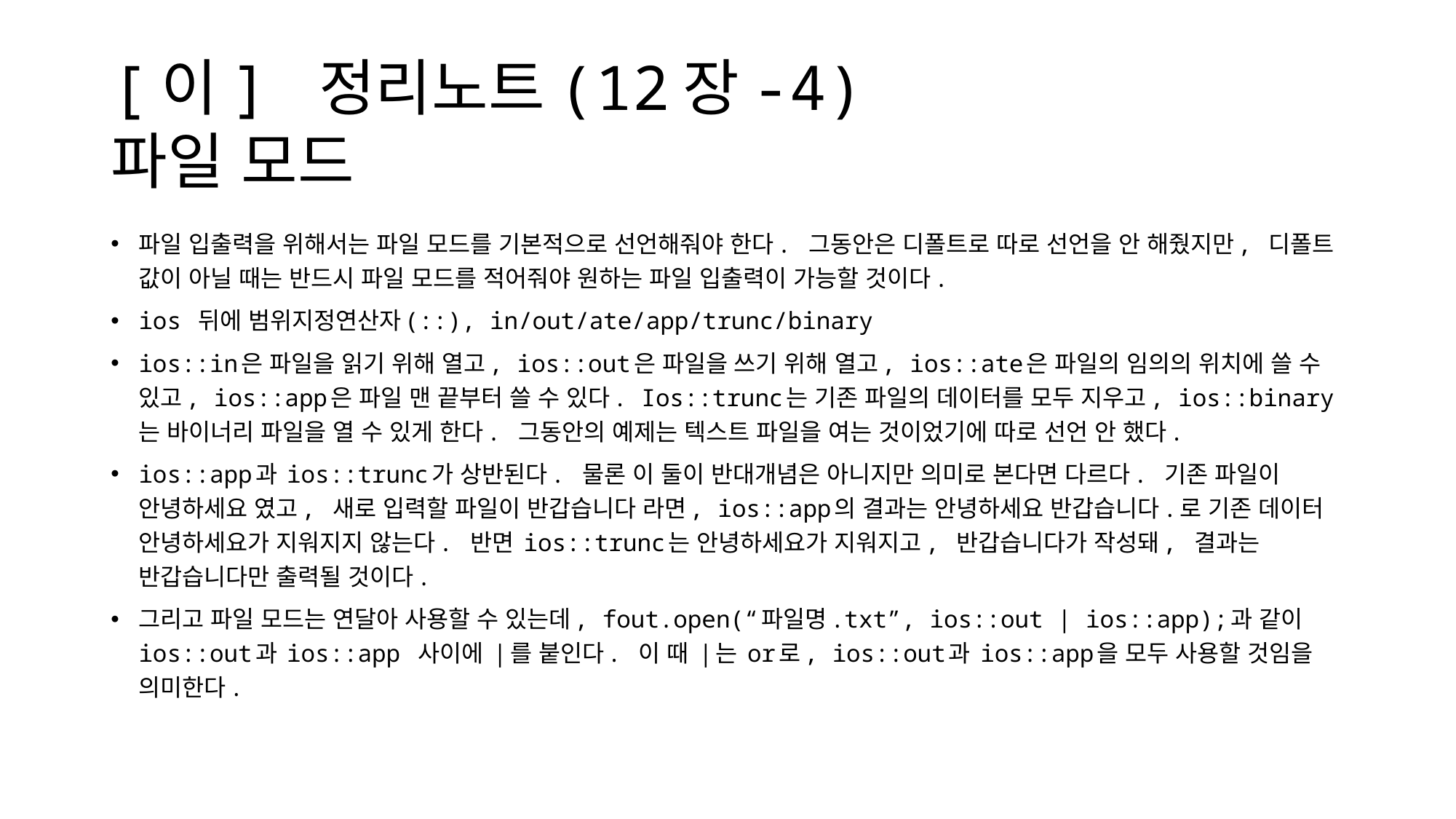

# [이] 정리노트(12장-4) 파일 모드
파일 입출력을 위해서는 파일 모드를 기본적으로 선언해줘야 한다. 그동안은 디폴트로 따로 선언을 안 해줬지만, 디폴트 값이 아닐 때는 반드시 파일 모드를 적어줘야 원하는 파일 입출력이 가능할 것이다.
ios 뒤에 범위지정연산자(::), in/out/ate/app/trunc/binary
ios::in은 파일을 읽기 위해 열고, ios::out은 파일을 쓰기 위해 열고, ios::ate은 파일의 임의의 위치에 쓸 수 있고, ios::app은 파일 맨 끝부터 쓸 수 있다. Ios::trunc는 기존 파일의 데이터를 모두 지우고, ios::binary는 바이너리 파일을 열 수 있게 한다. 그동안의 예제는 텍스트 파일을 여는 것이었기에 따로 선언 안 했다.
ios::app과 ios::trunc가 상반된다. 물론 이 둘이 반대개념은 아니지만 의미로 본다면 다르다. 기존 파일이 안녕하세요 였고, 새로 입력할 파일이 반갑습니다 라면, ios::app의 결과는 안녕하세요 반갑습니다.로 기존 데이터 안녕하세요가 지워지지 않는다. 반면 ios::trunc는 안녕하세요가 지워지고, 반갑습니다가 작성돼, 결과는 반갑습니다만 출력될 것이다.
그리고 파일 모드는 연달아 사용할 수 있는데, fout.open(“파일명.txt”, ios::out | ios::app);과 같이 ios::out과 ios::app 사이에 |를 붙인다. 이 때 |는 or로, ios::out과 ios::app을 모두 사용할 것임을 의미한다.